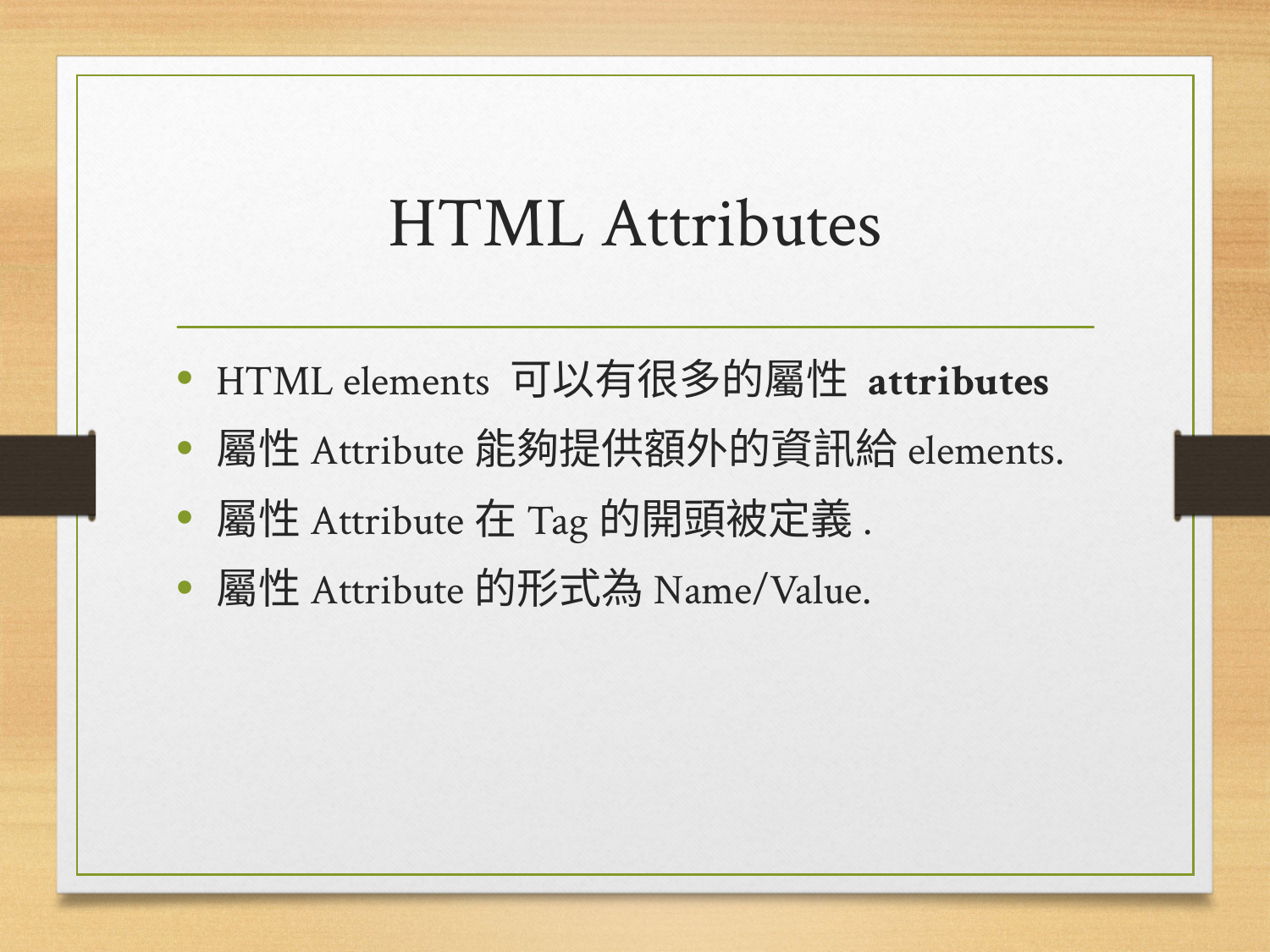

# HTML Attributes
HTML elements 可以有很多的屬性 attributes
屬性Attribute能夠提供額外的資訊給elements.
屬性Attribute在Tag的開頭被定義.
屬性Attribute的形式為Name/Value.